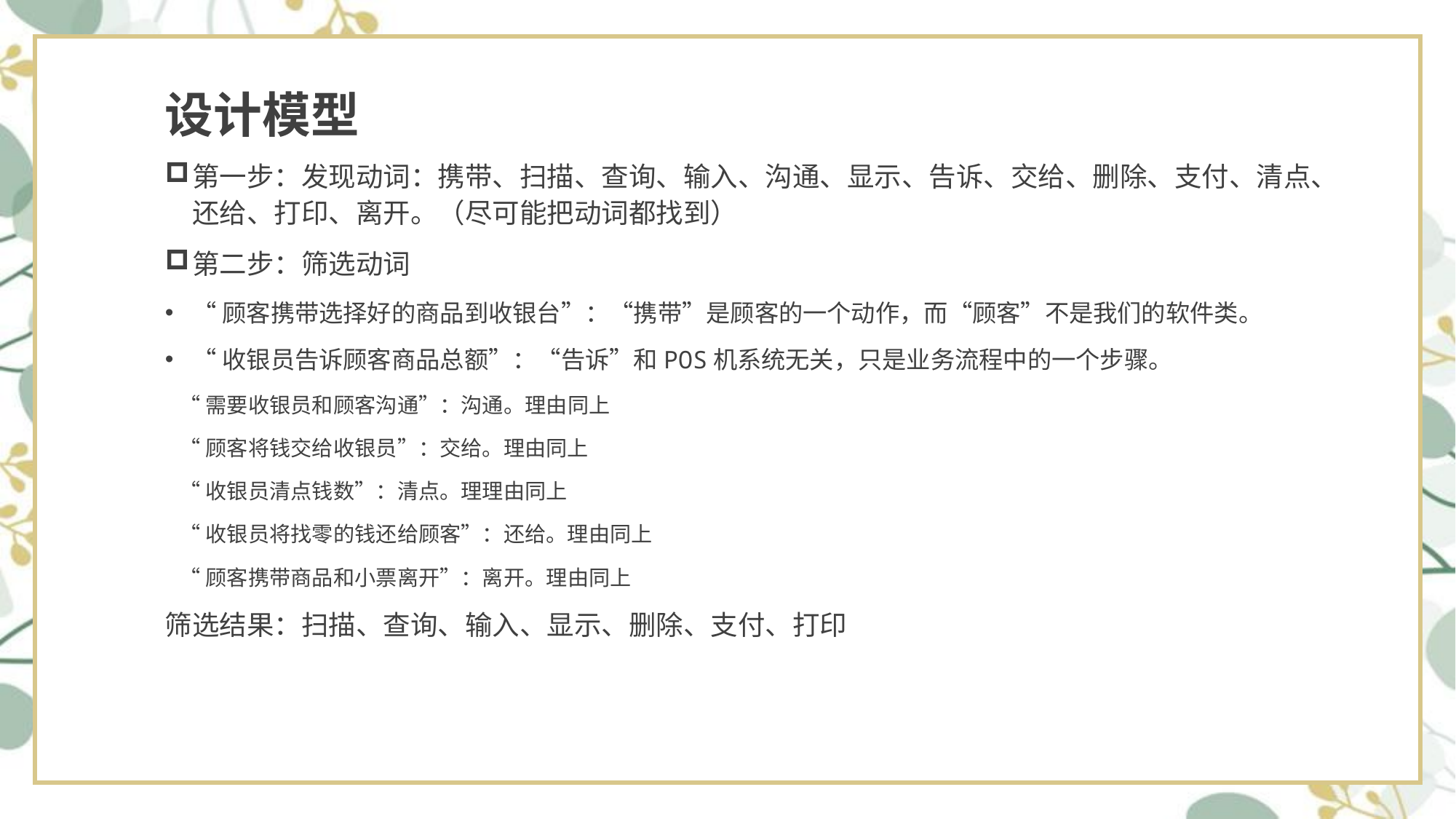

# 设计模型
第一步：发现动词：携带、扫描、查询、输入、沟通、显示、告诉、交给、删除、支付、清点、还给、打印、离开。（尽可能把动词都找到）
第二步：筛选动词
“顾客携带选择好的商品到收银台”：“携带”是顾客的一个动作，而“顾客”不是我们的软件类。
“收银员告诉顾客商品总额”：“告诉”和POS机系统无关，只是业务流程中的一个步骤。
   “需要收银员和顾客沟通”：沟通。理由同上
   “顾客将钱交给收银员”：交给。理由同上
   “收银员清点钱数”：清点。理理由同上
   “收银员将找零的钱还给顾客”：还给。理由同上
   “顾客携带商品和小票离开”：离开。理由同上
筛选结果：扫描、查询、输入、显示、删除、支付、打印